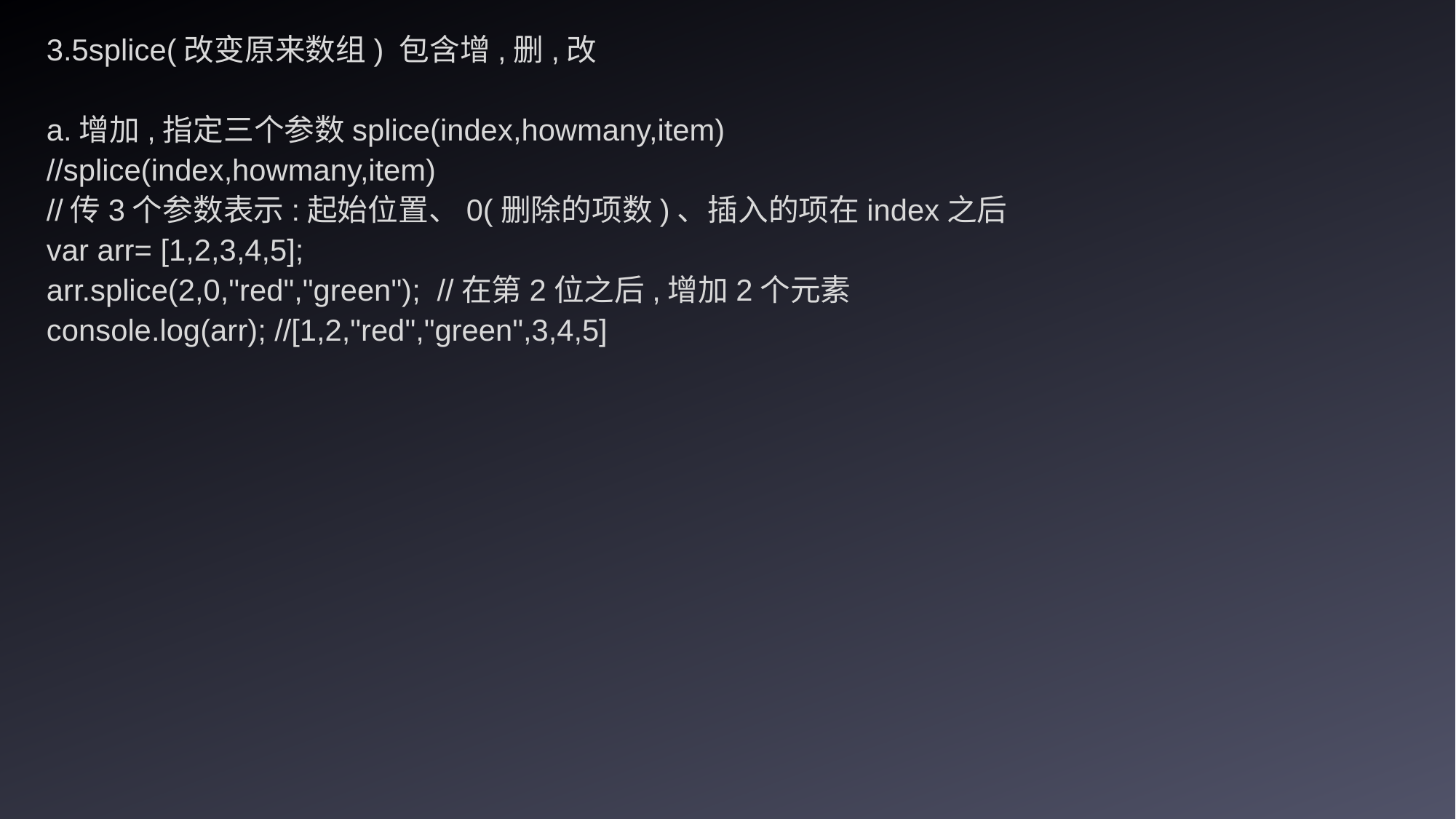

3.5splice(改变原来数组) 包含增,删,改

a.增加,指定三个参数splice(index,howmany,item)
//splice(index,howmany,item)
//传3个参数表示:起始位置、0(删除的项数)、插入的项在index之后
var arr= [1,2,3,4,5];
arr.splice(2,0,"red","green");  //在第2位之后,增加2个元素
console.log(arr); //[1,2,"red","green",3,4,5]